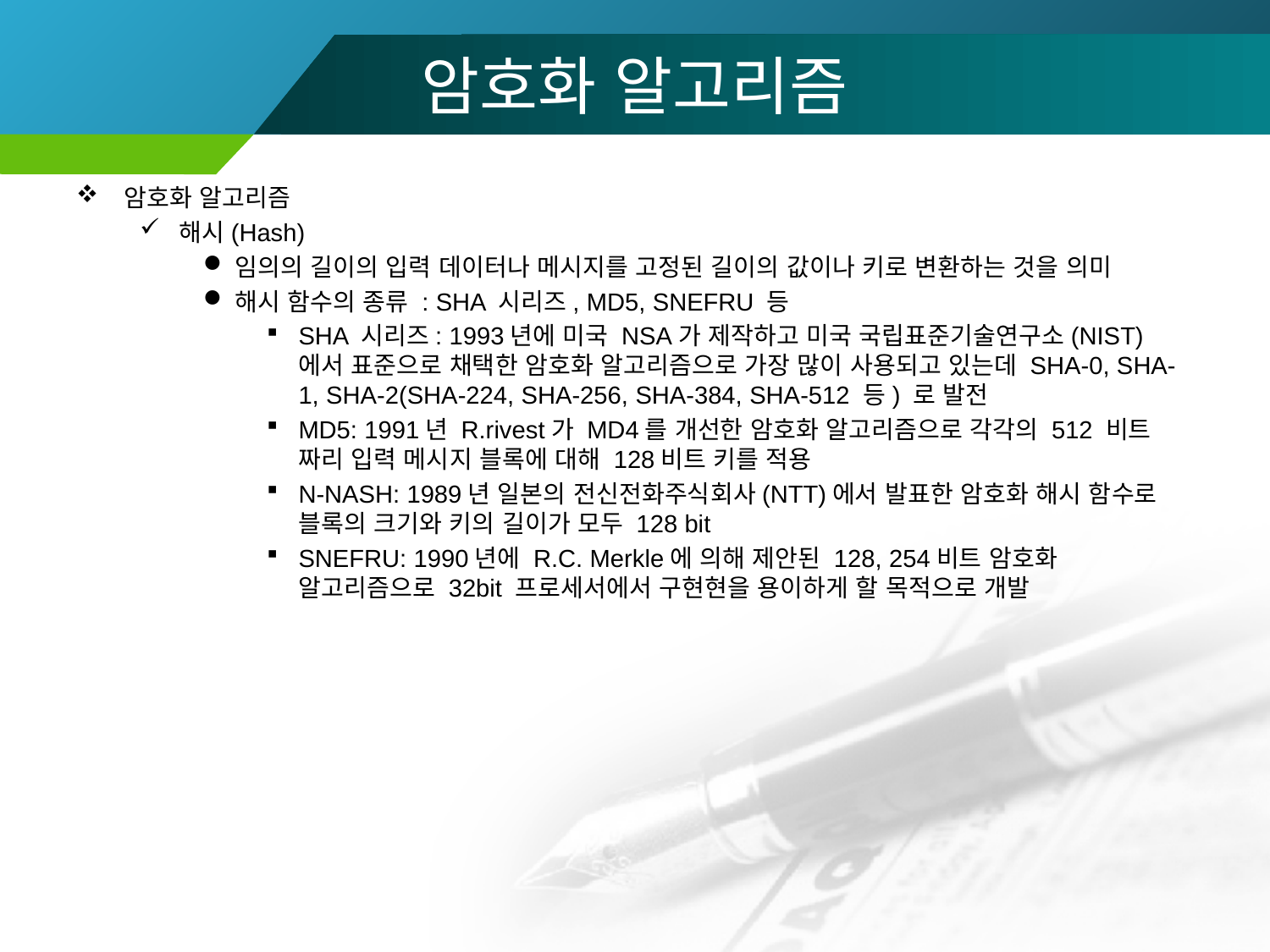

# 암호화 알고리즘
암호화 알고리즘
해시(Hash)
임의의 길이의 입력 데이터나 메시지를 고정된 길이의 값이나 키로 변환하는 것을 의미
해시 함수의 종류 : SHA 시리즈, MD5, SNEFRU 등
SHA 시리즈: 1993년에 미국 NSA가 제작하고 미국 국립표준기술연구소(NIST)에서 표준으로 채택한 암호화 알고리즘으로 가장 많이 사용되고 있는데 SHA-0, SHA-1, SHA-2(SHA-224, SHA-256, SHA-384, SHA-512 등) 로 발전
MD5: 1991년 R.rivest가 MD4를 개선한 암호화 알고리즘으로 각각의 512 비트 짜리 입력 메시지 블록에 대해 128비트 키를 적용
N-NASH: 1989년 일본의 전신전화주식회사(NTT)에서 발표한 암호화 해시 함수로 블록의 크기와 키의 길이가 모두 128 bit
SNEFRU: 1990년에 R.C. Merkle에 의해 제안된 128, 254비트 암호화 알고리즘으로 32bit 프로세서에서 구현현을 용이하게 할 목적으로 개발